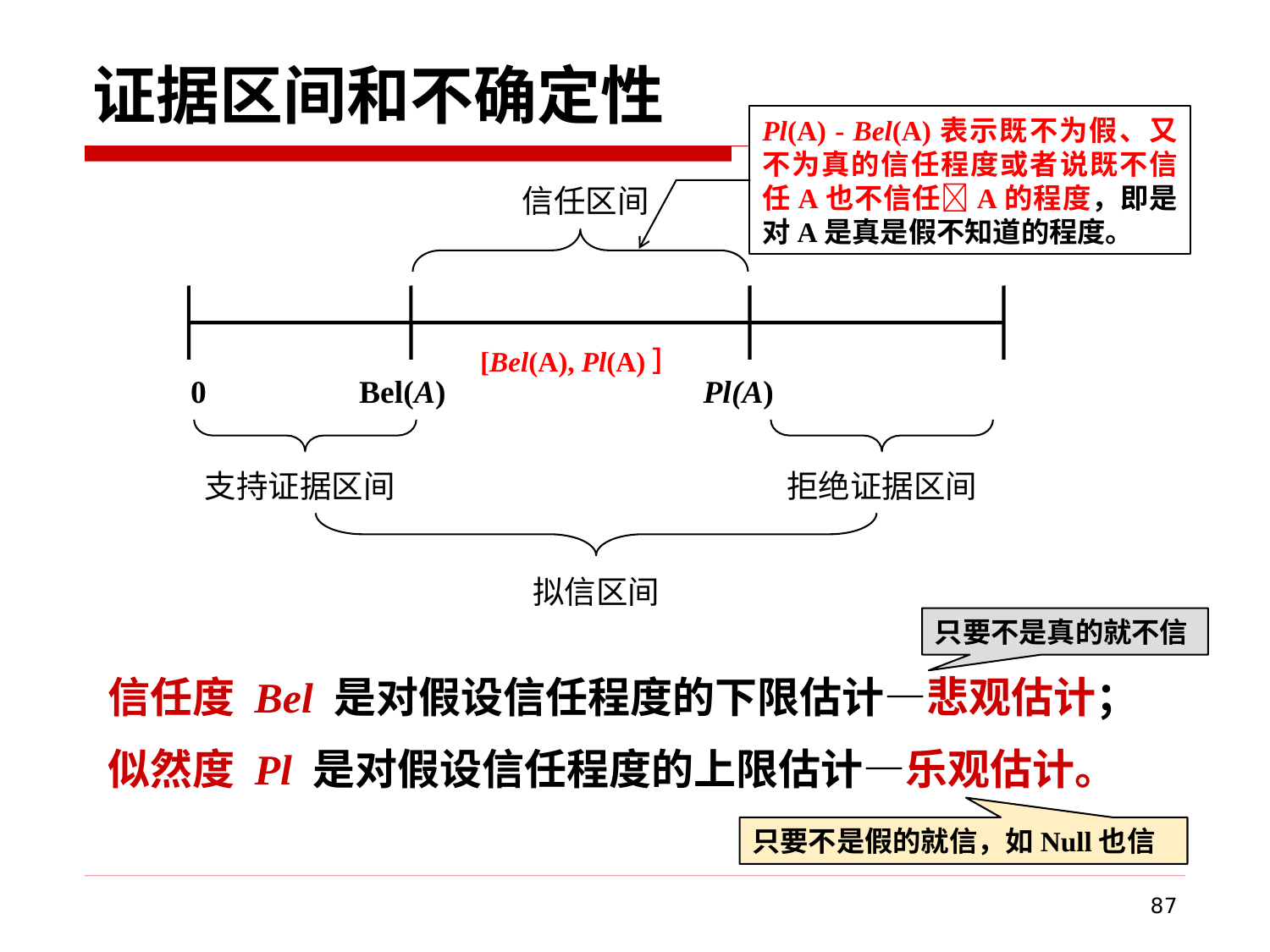

# 证据区间和不确定性
Pl(A) - Bel(A)表示既不为假、又不为真的信任程度或者说既不信任A也不信任∼A的程度，即是对A是真是假不知道的程度。

信任区间

0                   Bel(A)                                Pl(A)
支持证据区间
拒绝证据区间
拟信区间
[Bel(A), Pl(A)］
只要不是真的就不信
信任度 Bel 是对假设信任程度的下限估计—悲观估计；
似然度 Pl 是对假设信任程度的上限估计—乐观估计。
只要不是假的就信，如Null也信
87